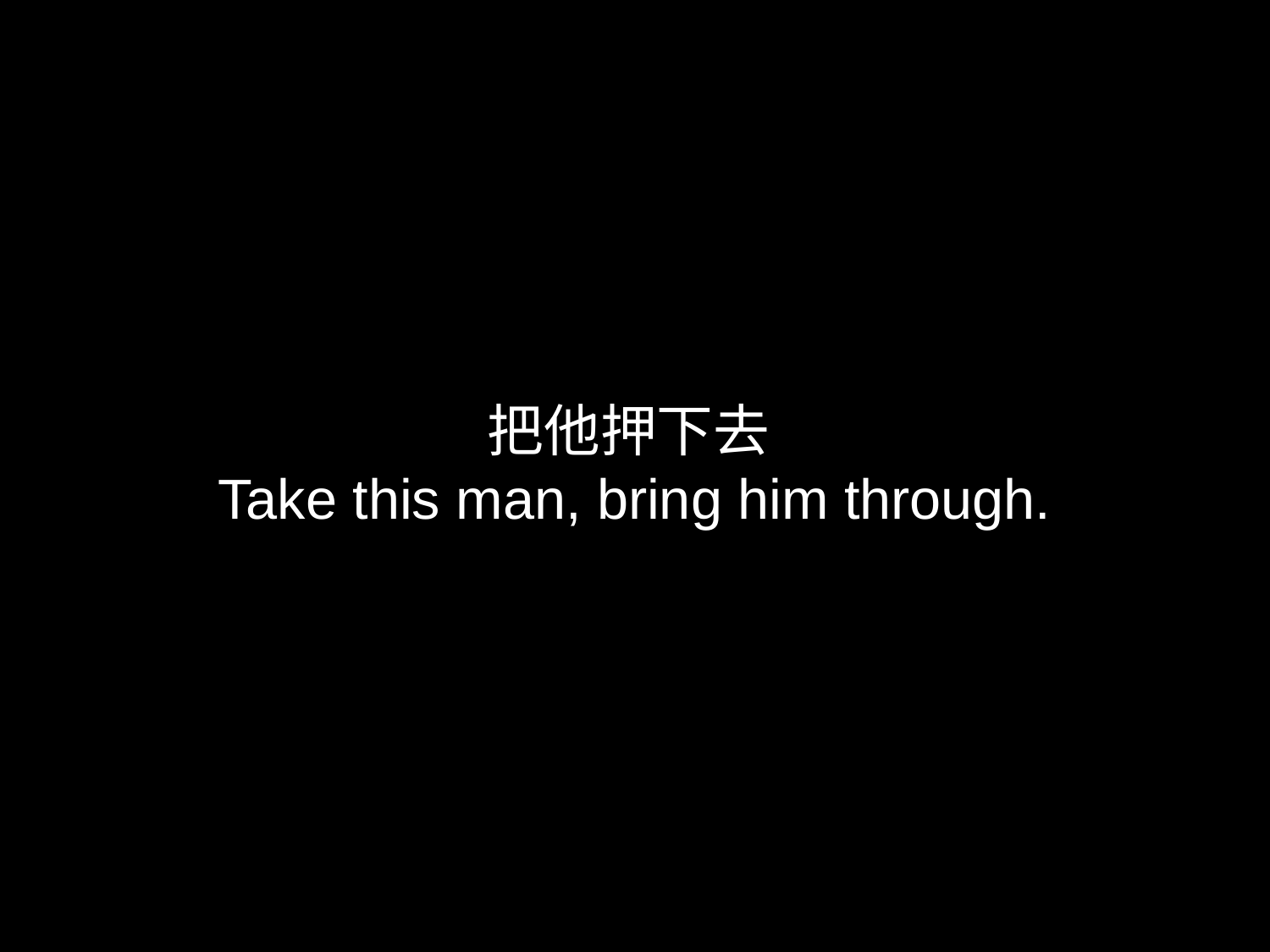

把他押下去
Take this man, bring him through.